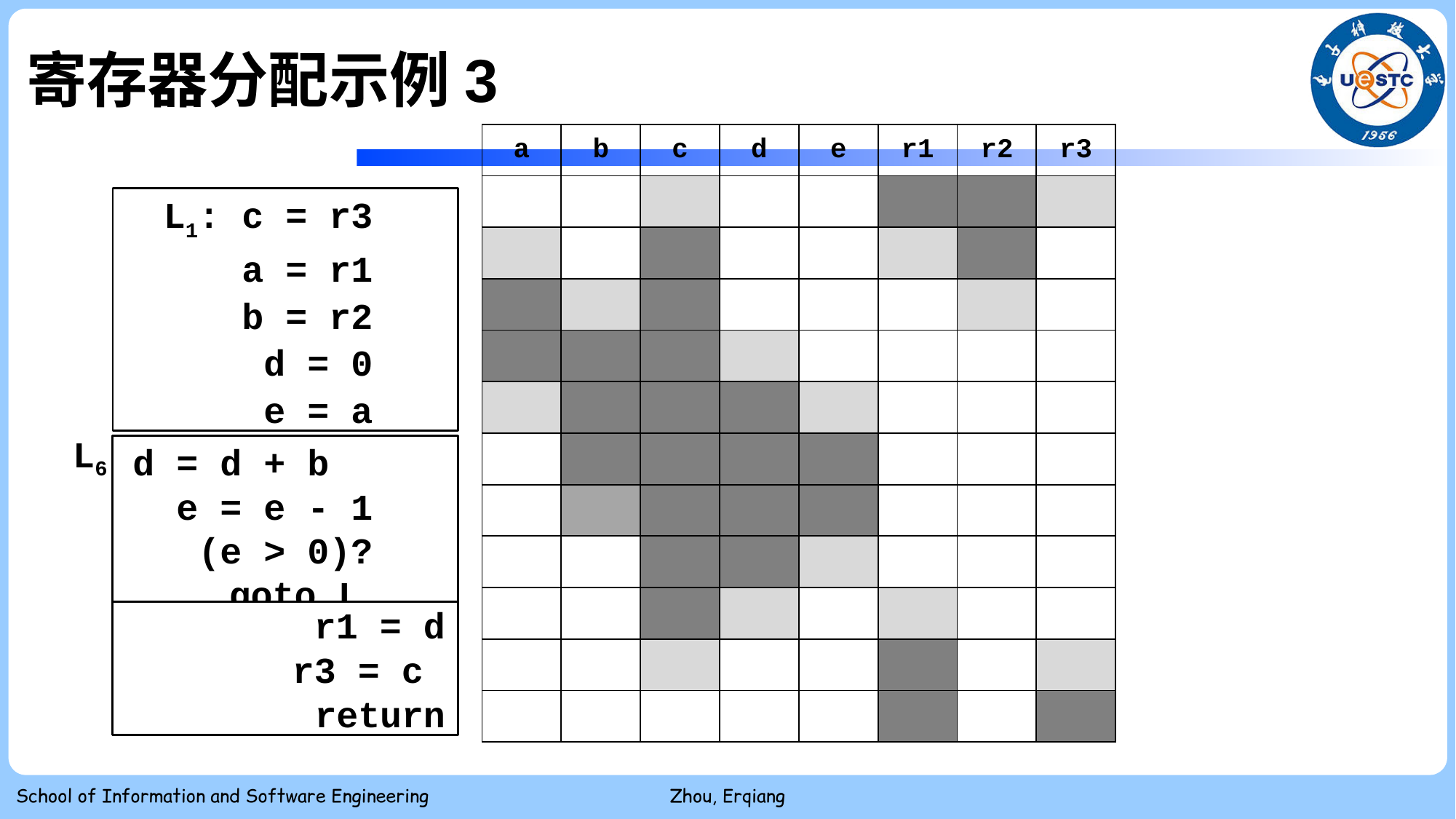

# 寄存器分配示例3
| a | b | c | d | e | r1 | r2 | r3 |
| --- | --- | --- | --- | --- | --- | --- | --- |
|  |  |  |  |  |  |  |  |
|  |  |  |  |  |  |  |  |
|  |  |  |  |  |  |  |  |
|  |  |  |  |  |  |  |  |
|  |  |  |  |  |  |  |  |
|  |  |  |  |  |  |  |  |
|  |  |  |  |  |  |  |  |
|  |  |  |  |  |  |  |  |
|  |  |  |  |  |  |  |  |
|  |  |  |  |  |  |  |  |
|  |  |  |  |  |  |  |  |
L1: c = r3
    a = r1
    b = r2
    d = 0
    e = a
L6
d = d + b   e = e - 1
(e > 0)?goto L6
r1 = d
r3 = c
return
School of Information and Software Engineering
Zhou, Erqiang
40